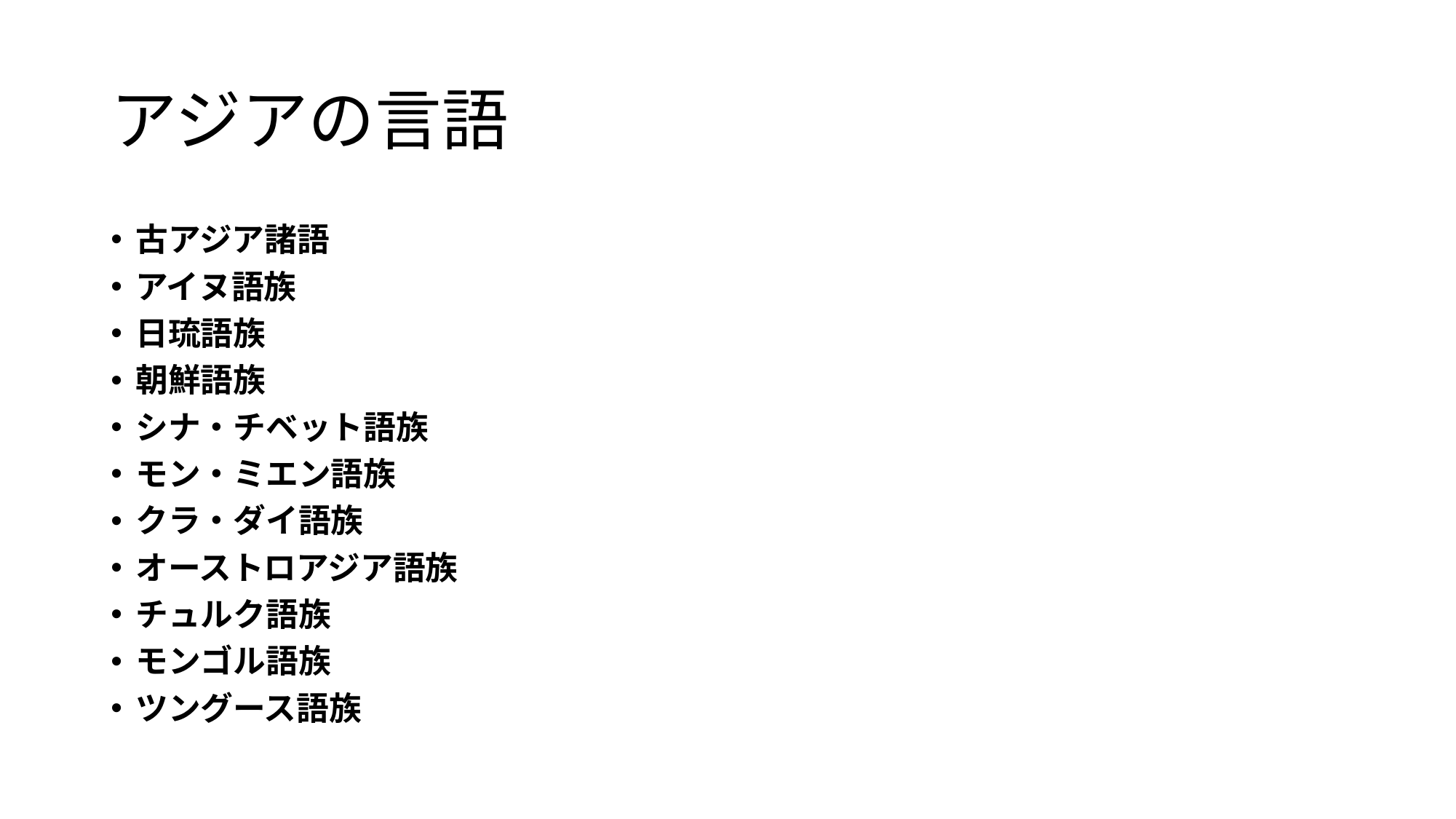

# アジアの言語
古アジア諸語
アイヌ語族
日琉語族
朝鮮語族
シナ・チベット語族
モン・ミエン語族
クラ・ダイ語族
オーストロアジア語族
チュルク語族
モンゴル語族
ツングース語族